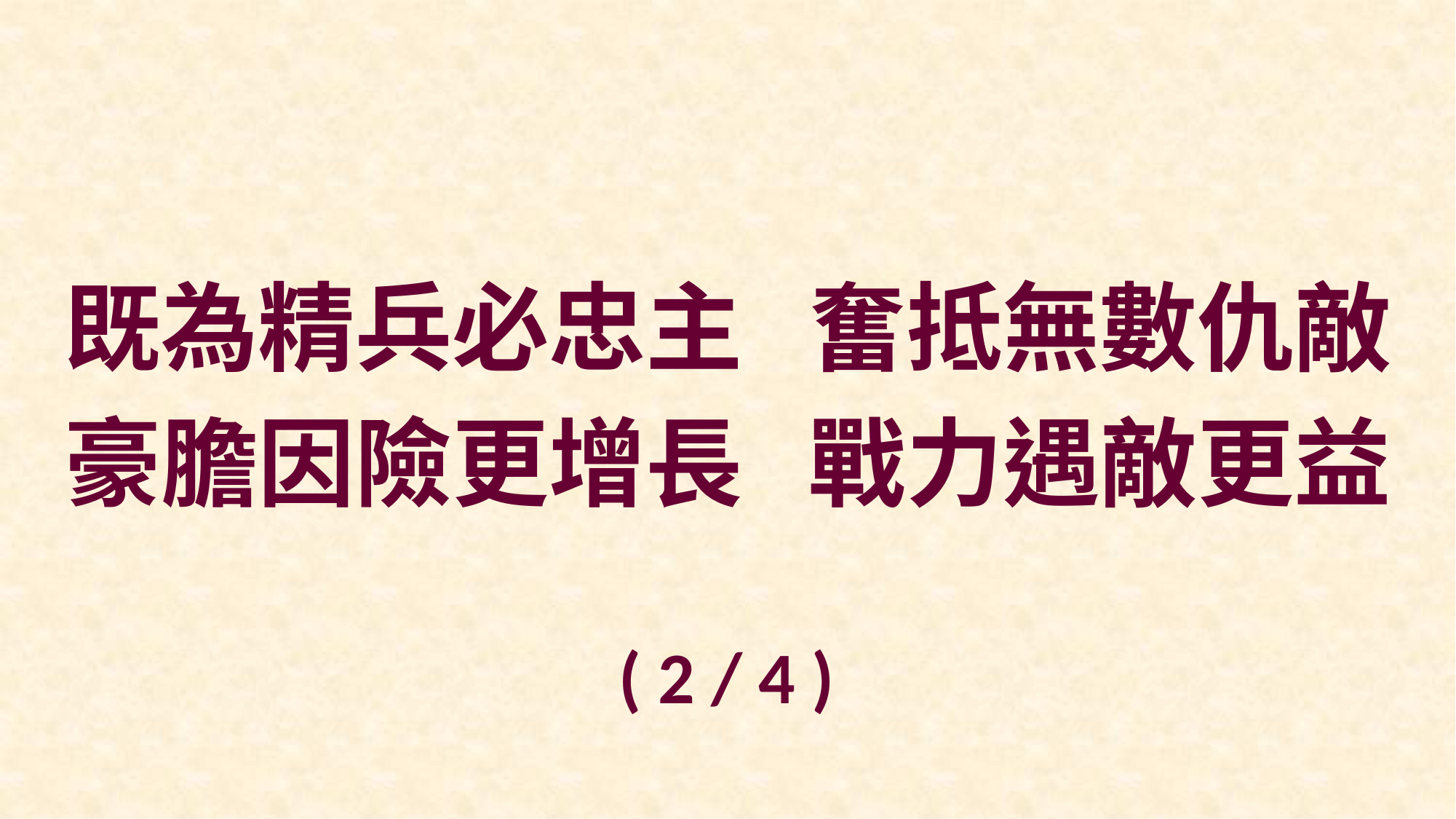

既為精兵必忠主   奮抵無數仇敵
豪膽因險更增長   戰力遇敵更益
( 2 / 4 )